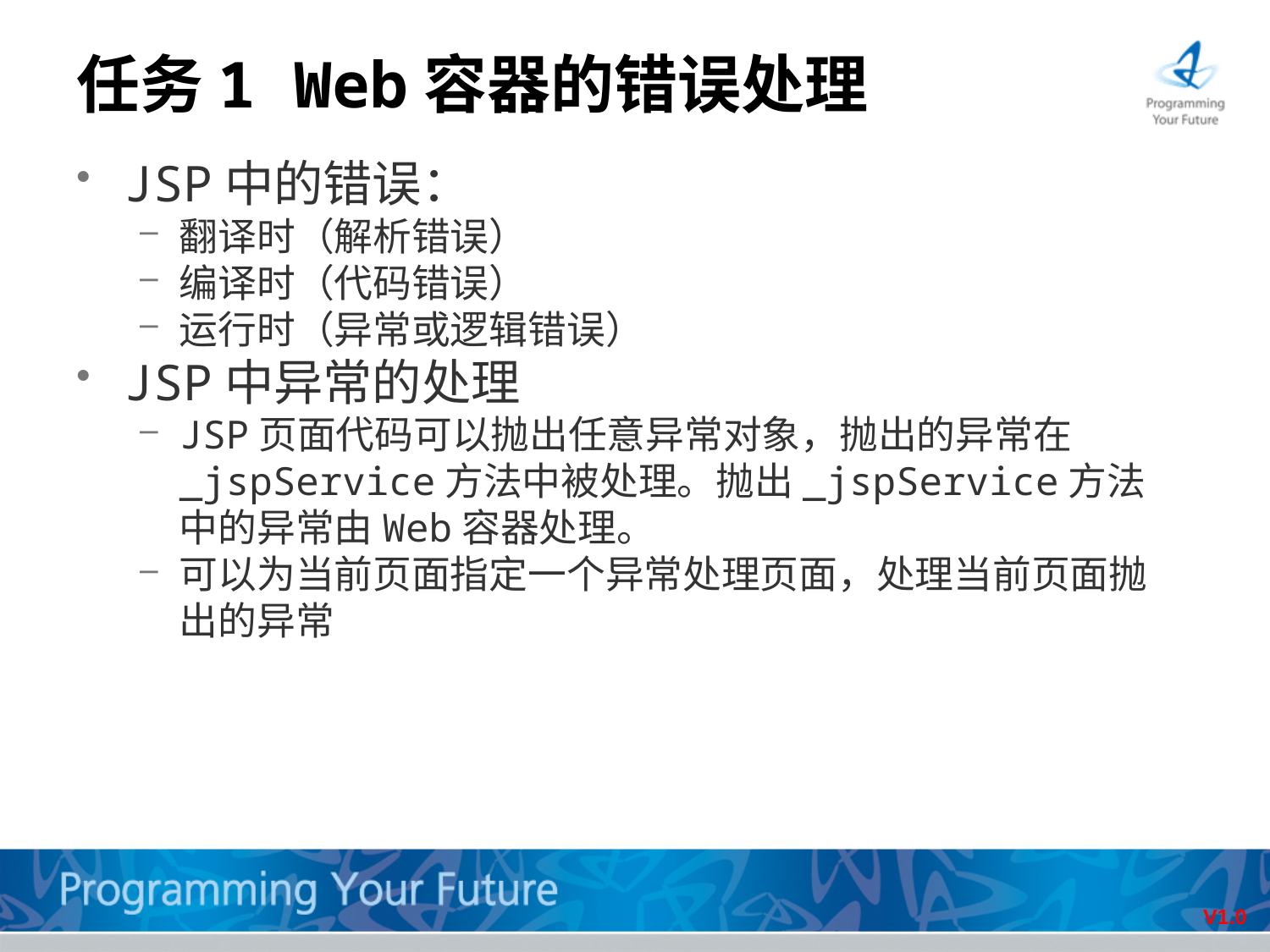

# 任务1 Web容器的错误处理
JSP中的错误：
翻译时（解析错误）
编译时（代码错误）
运行时（异常或逻辑错误）
JSP中异常的处理
JSP页面代码可以抛出任意异常对象，抛出的异常在_jspService方法中被处理。抛出_jspService方法中的异常由Web容器处理。
可以为当前页面指定一个异常处理页面，处理当前页面抛出的异常